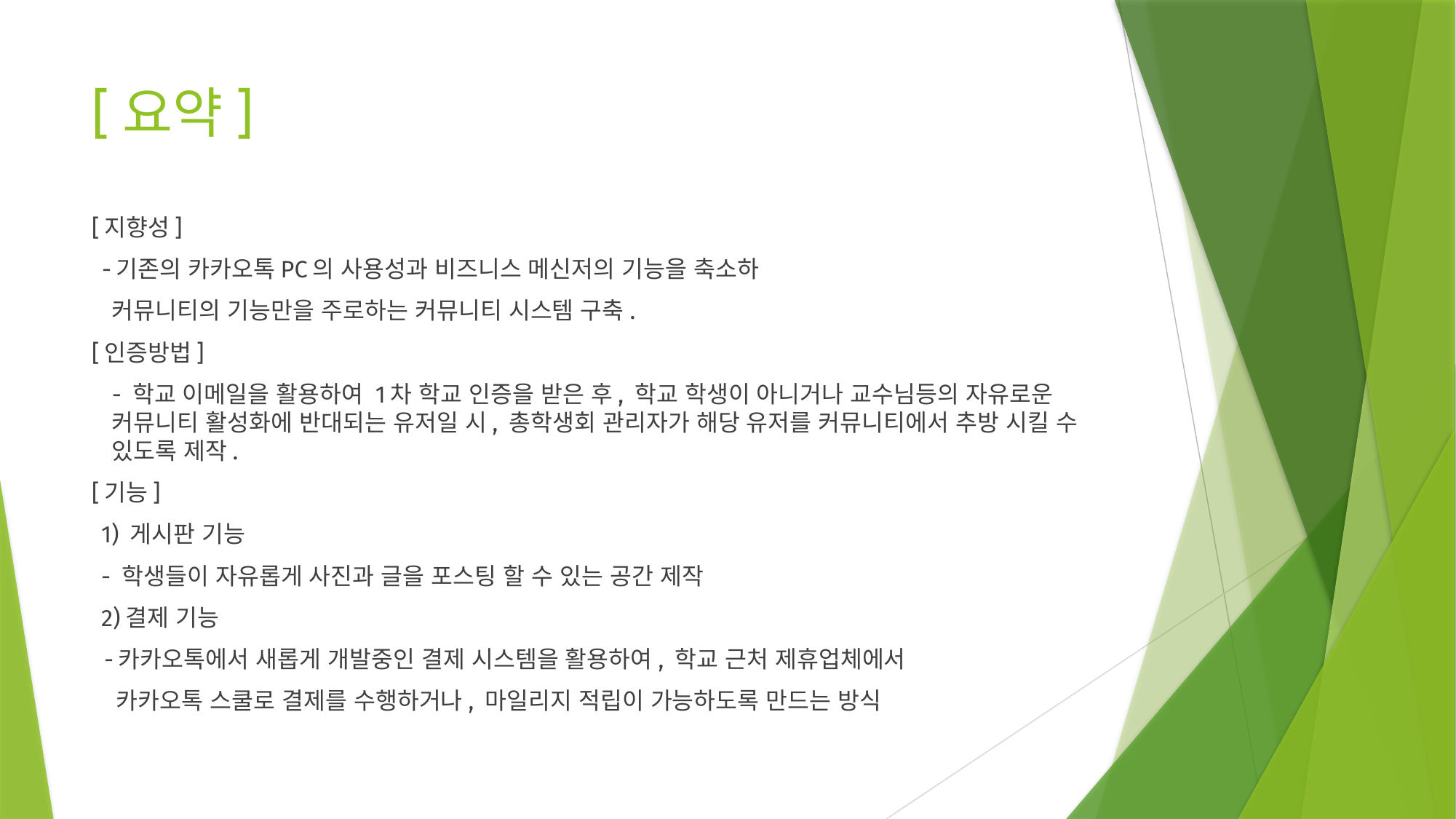

# [요약]
[지향성]
-기존의 카카오톡PC의 사용성과 비즈니스 메신저의 기능을 축소하
커뮤니티의 기능만을 주로하는 커뮤니티 시스템 구축.
[인증방법]
- 학교 이메일을 활용하여 1차 학교 인증을 받은 후, 학교 학생이 아니거나 교수님등의 자유로운 커뮤니티 활성화에 반대되는 유저일 시, 총학생회 관리자가 해당 유저를 커뮤니티에서 추방 시킬 수 있도록 제작.
[기능]
1) 게시판 기능
- 학생들이 자유롭게 사진과 글을 포스팅 할 수 있는 공간 제작
2)결제 기능
  -카카오톡에서 새롭게 개발중인 결제 시스템을 활용하여, 학교 근처 제휴업체에서
   카카오톡 스쿨로 결제를 수행하거나, 마일리지 적립이 가능하도록 만드는 방식